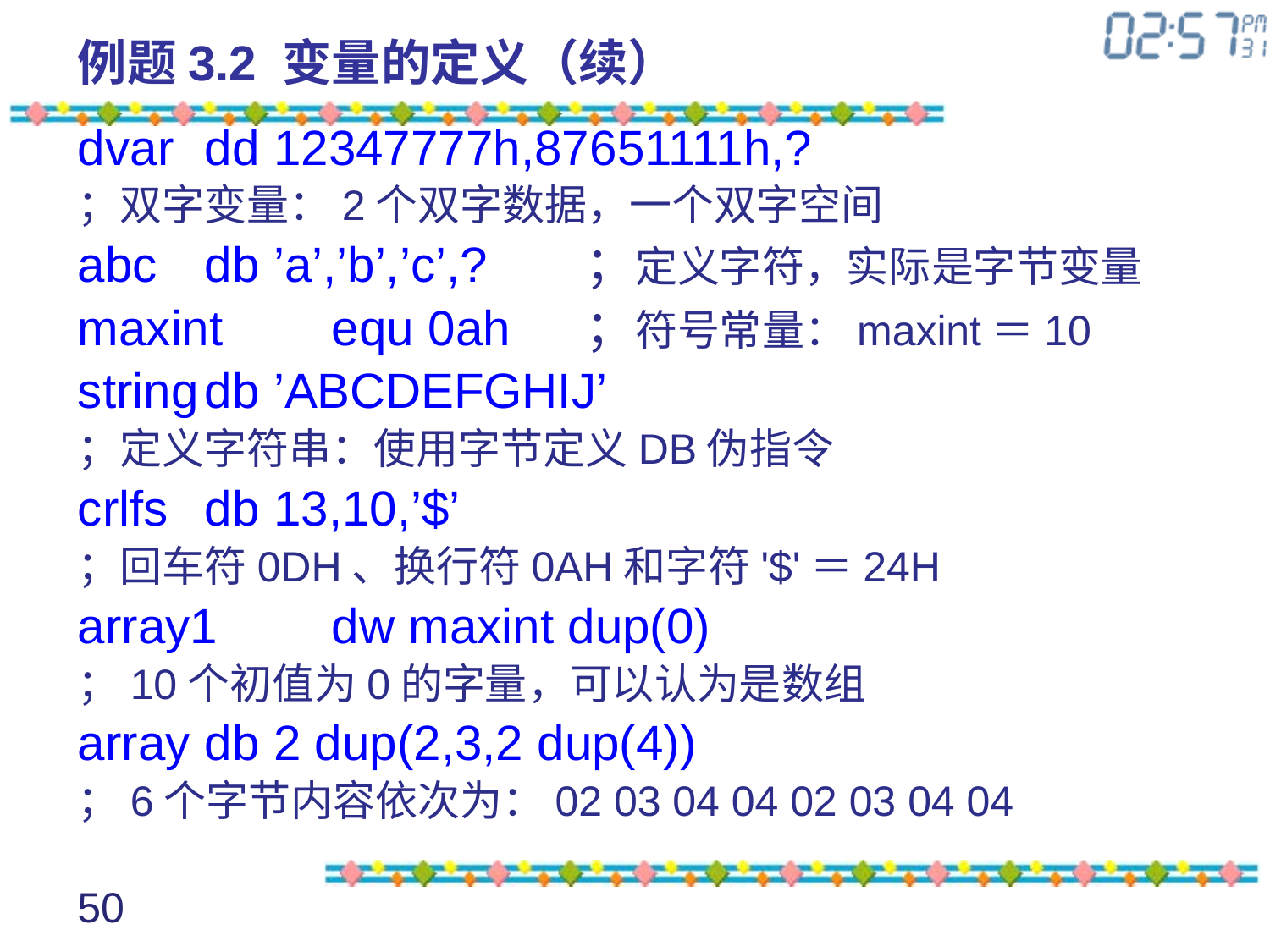

# 例题3.2 变量的定义（续）
dvar	dd 12347777h,87651111h,?
；双字变量：2个双字数据，一个双字空间
abc	db ’a’,’b’,’c’,?	；定义字符，实际是字节变量
maxint	equ 0ah	；符号常量：maxint＝10
string	db ’ABCDEFGHIJ’
；定义字符串：使用字节定义DB伪指令
crlfs	db 13,10,’$’
；回车符0DH、换行符0AH和字符'$'＝24H
array1	dw maxint dup(0)
；10个初值为0的字量，可以认为是数组
array	db 2 dup(2,3,2 dup(4))
；6个字节内容依次为：02 03 04 04 02 03 04 04